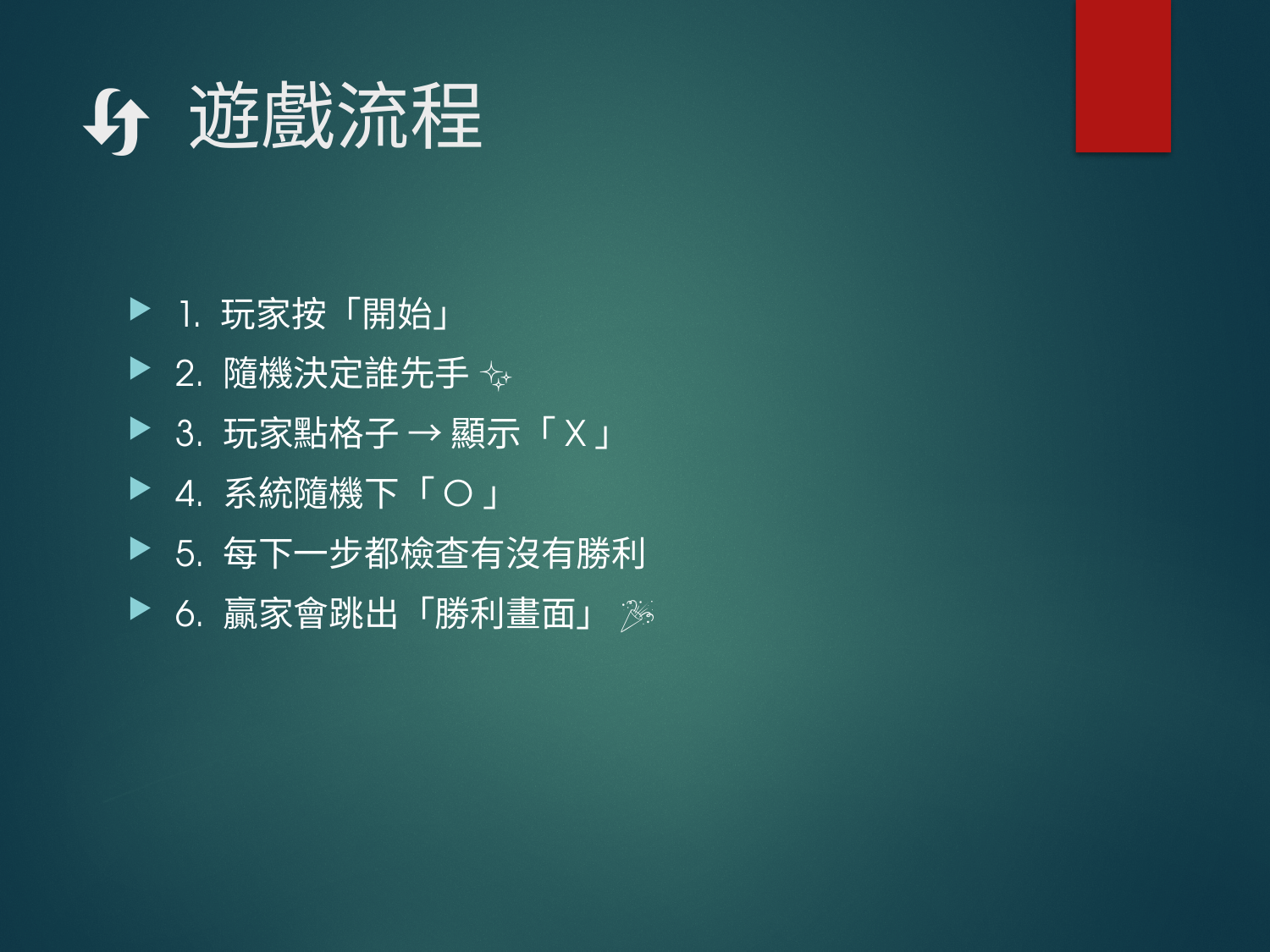

# 🔄 遊戲流程
1. 玩家按「開始」
2. 隨機決定誰先手 ✨
3. 玩家點格子 → 顯示「X」
4. 系統隨機下「O」
5. 每下一步都檢查有沒有勝利
6. 贏家會跳出「勝利畫面」 🎉